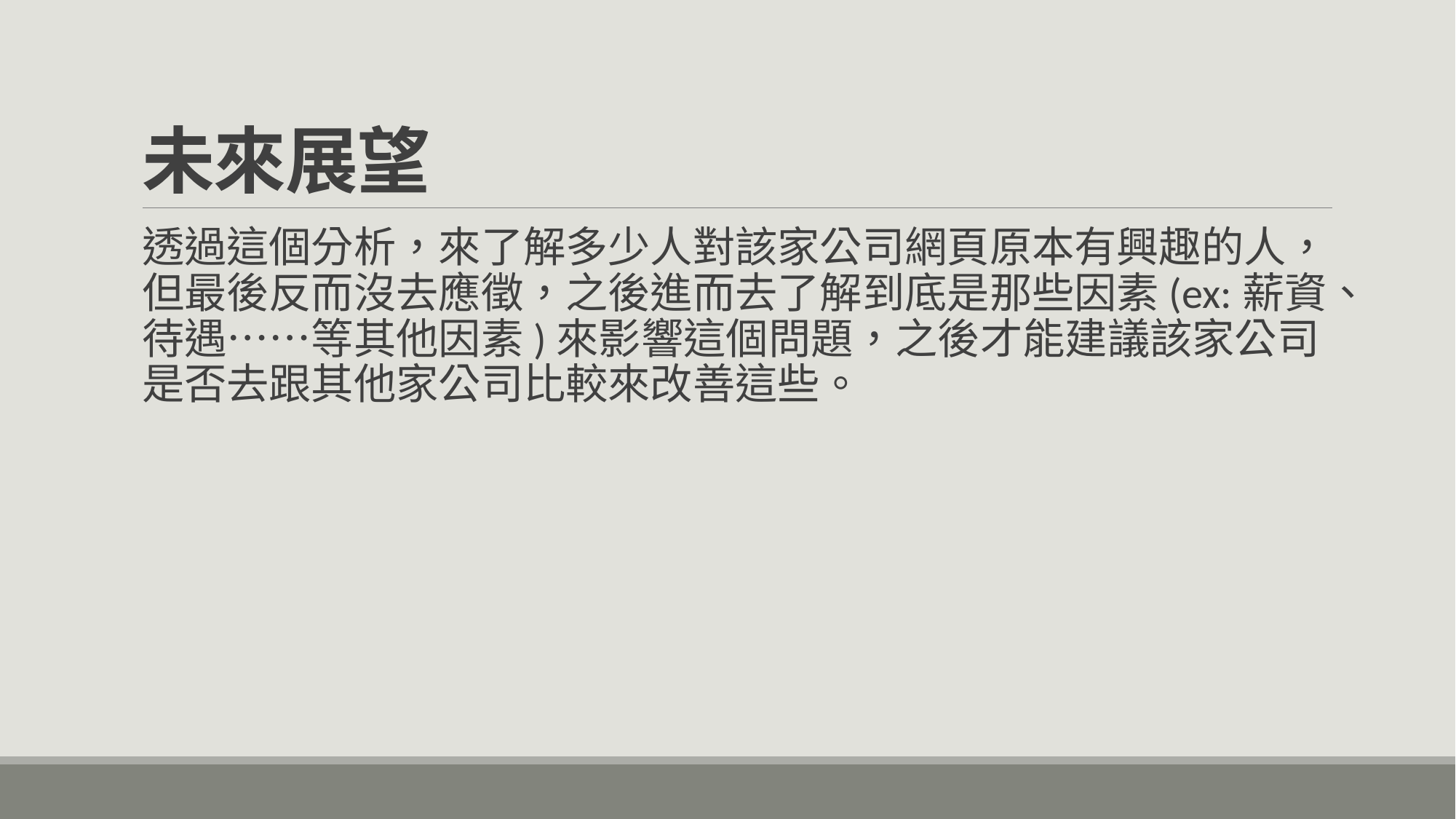

# 未來展望
透過這個分析，來了解多少人對該家公司網頁原本有興趣的人，但最後反而沒去應徵，之後進而去了解到底是那些因素(ex:薪資、待遇……等其他因素)來影響這個問題，之後才能建議該家公司是否去跟其他家公司比較來改善這些。